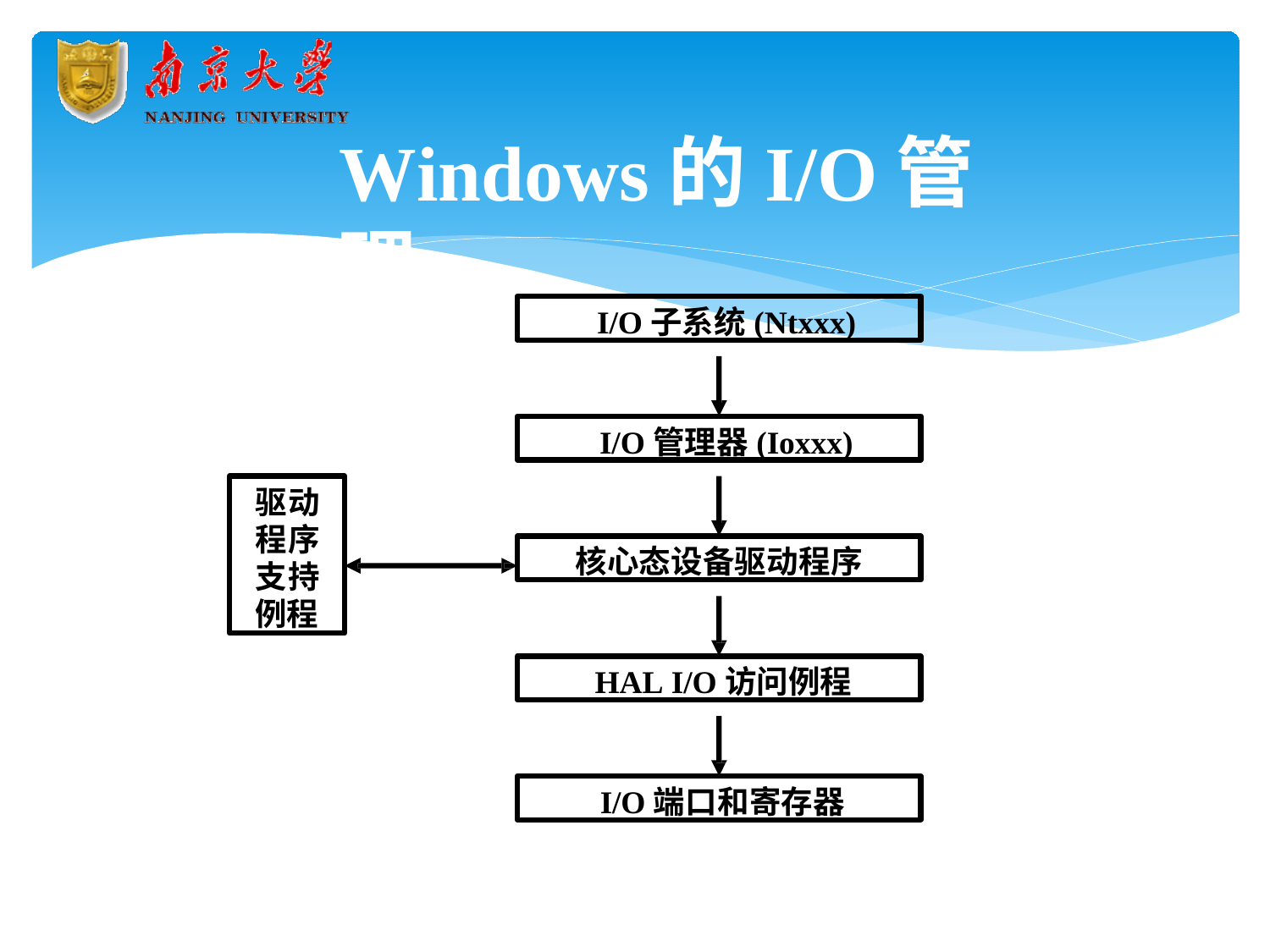

# Windows的I/O管理
I/O子系统(Ntxxx)

I/O管理器(Ioxxx)
驱动 程序 支持 例程

核心态设备驱动程序

HAL I/O访问例程

I/O端口和寄存器